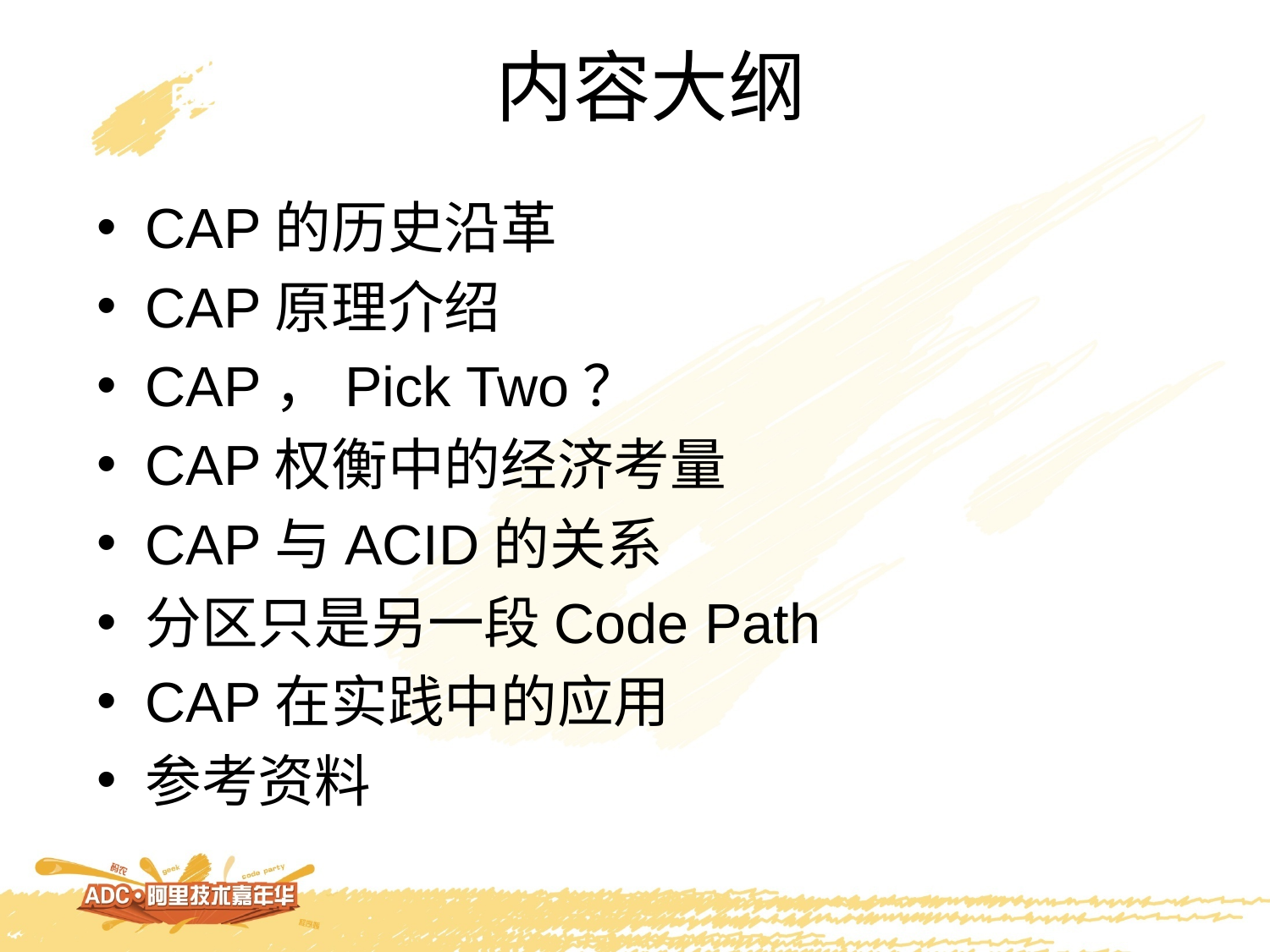

# 内容大纲
CAP的历史沿革
CAP原理介绍
CAP，Pick Two？
CAP权衡中的经济考量
CAP与ACID的关系
分区只是另一段Code Path
CAP在实践中的应用
参考资料